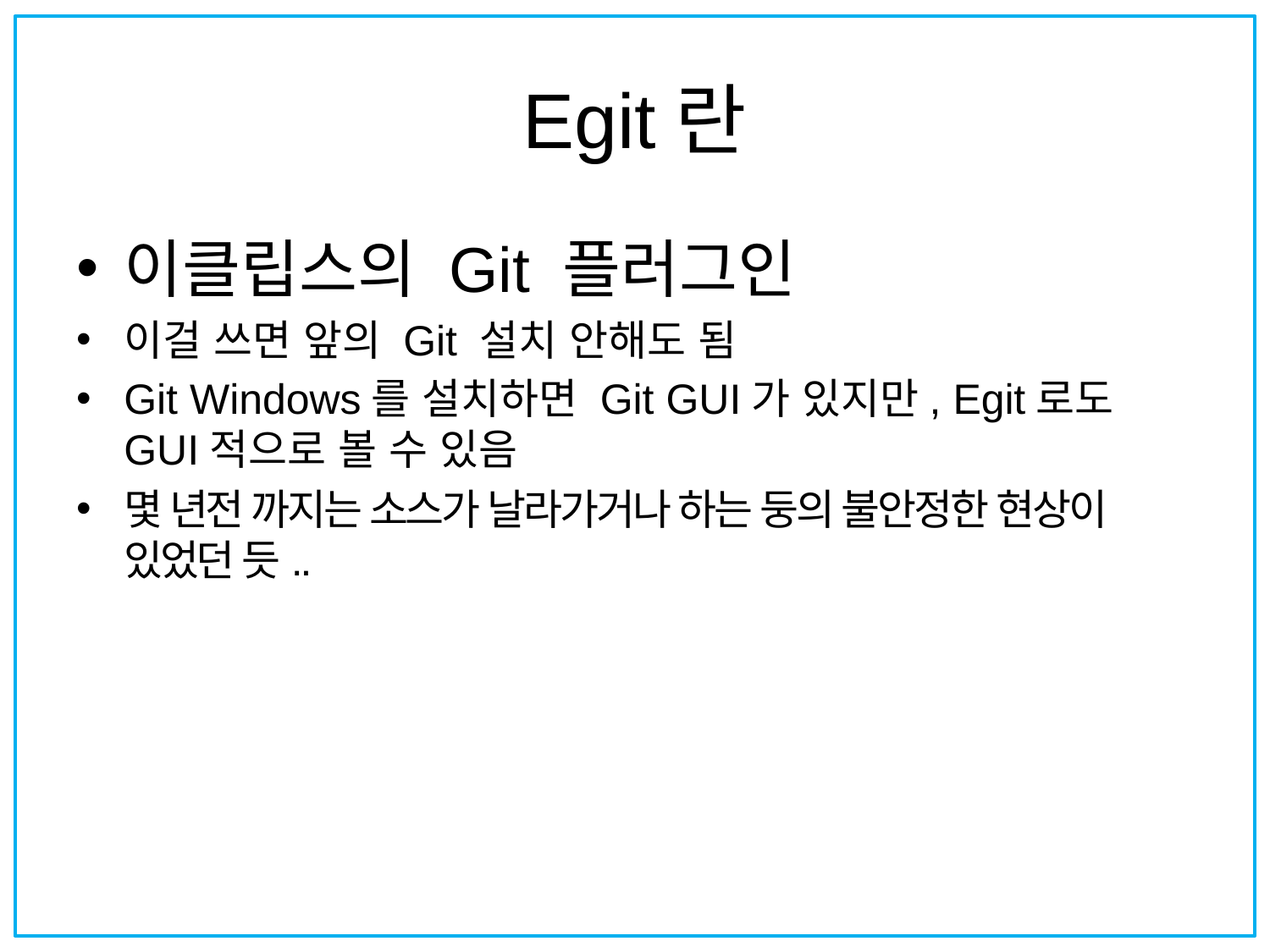

# Egit란
이클립스의 Git 플러그인
이걸 쓰면 앞의 Git 설치 안해도 됨
Git Windows를 설치하면 Git GUI가 있지만, Egit로도 GUI적으로 볼 수 있음
몇 년전 까지는 소스가 날라가거나 하는 둥의 불안정한 현상이 있었던 듯..